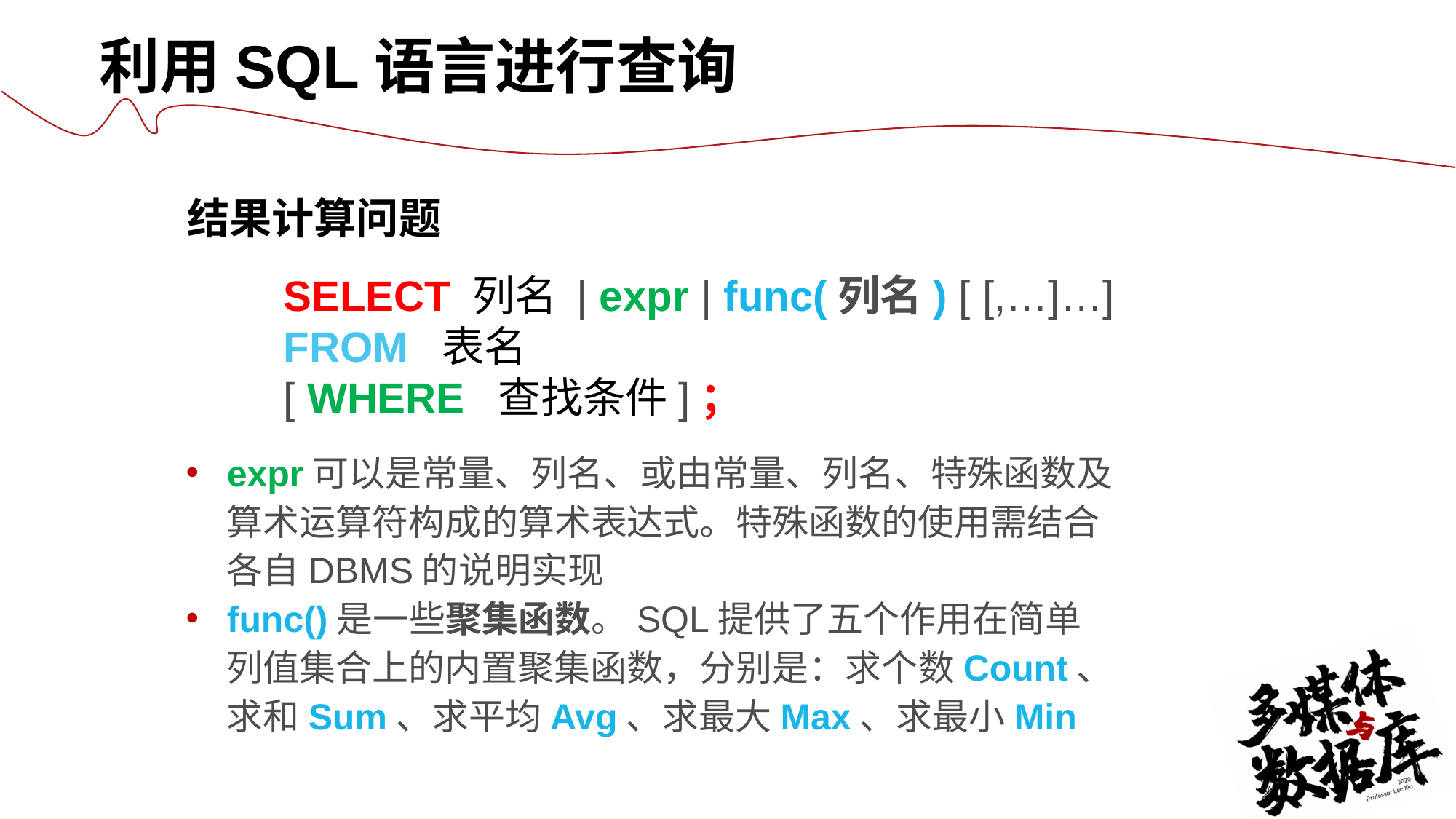

利用SQL语言进行查询
结果计算问题
SELECT 列名 | expr | func(列名) [ [,…]…]
FROM  表名
[ WHERE  查找条件]；
expr可以是常量、列名、或由常量、列名、特殊函数及算术运算符构成的算术表达式。特殊函数的使用需结合各自DBMS的说明实现
func()是一些聚集函数。SQL提供了五个作用在简单列值集合上的内置聚集函数，分别是：求个数Count、求和Sum、求平均Avg、求最大Max、求最小Min